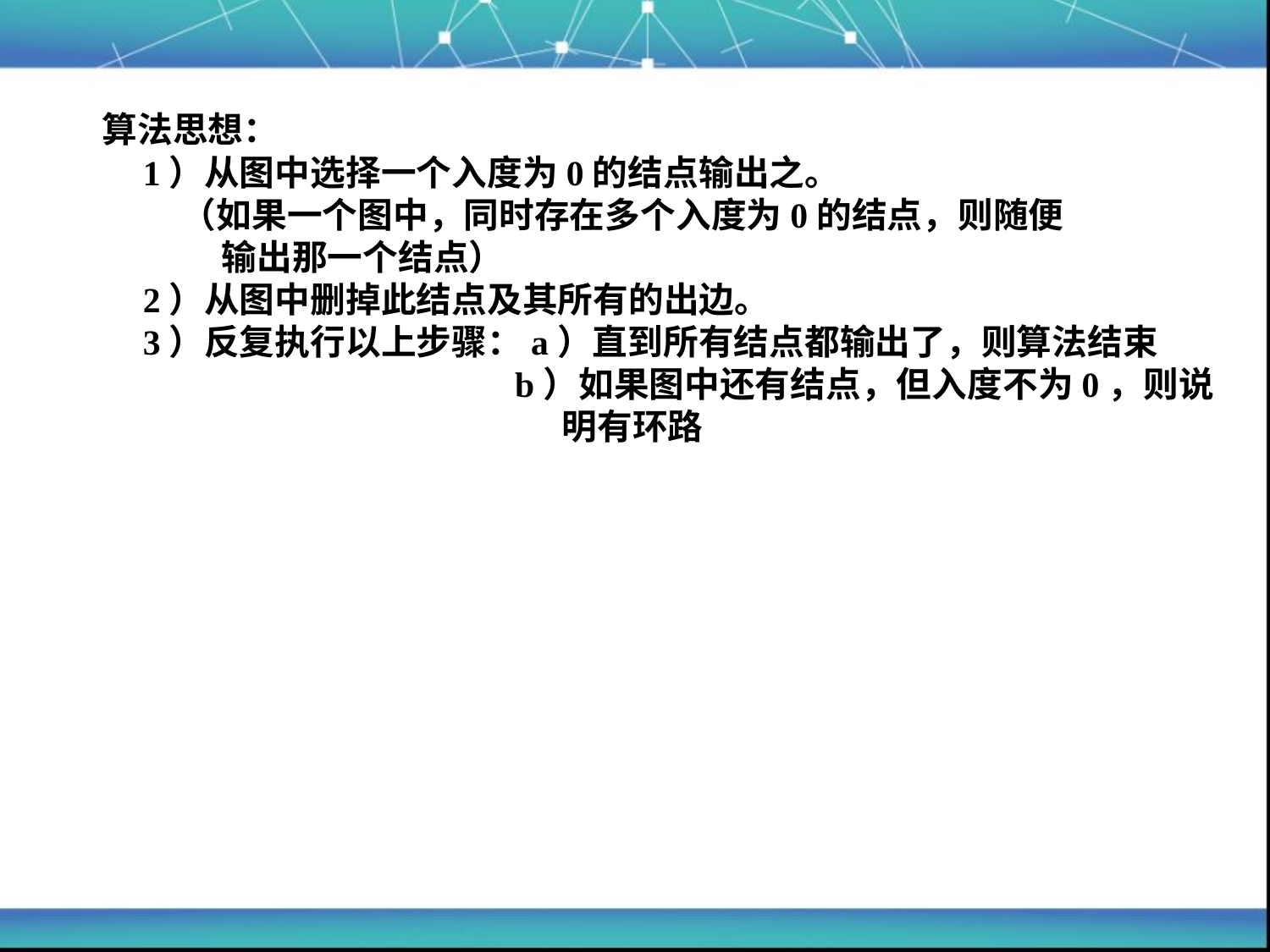

算法思想：
          1）从图中选择一个入度为0的结点输出之。
	（如果一个图中，同时存在多个入度为0的结点，则随便
	    输出那一个结点）
          2）从图中删掉此结点及其所有的出边。
          3）反复执行以上步骤：a）直到所有结点都输出了，则算法结束
			         b）如果图中还有结点，但入度不为0，则说       				明有环路